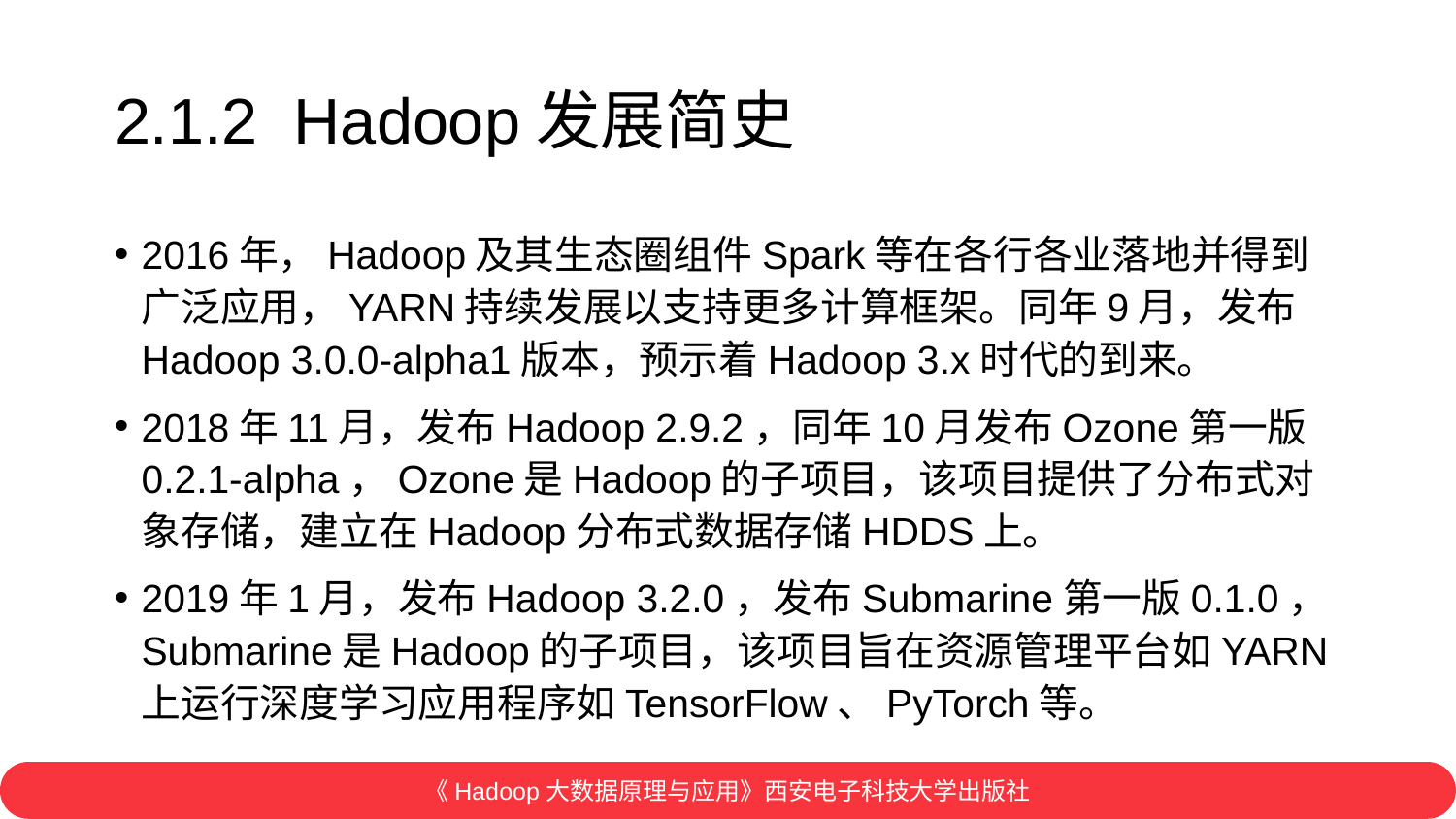

# 2.1.2  Hadoop发展简史
2016年，Hadoop及其生态圈组件Spark等在各行各业落地并得到广泛应用，YARN持续发展以支持更多计算框架。同年9月，发布Hadoop 3.0.0-alpha1版本，预示着Hadoop 3.x时代的到来。
2018年11月，发布Hadoop 2.9.2，同年10月发布Ozone第一版0.2.1-alpha，Ozone是Hadoop的子项目，该项目提供了分布式对象存储，建立在Hadoop分布式数据存储HDDS上。
2019年1月，发布Hadoop 3.2.0，发布Submarine第一版0.1.0，Submarine是Hadoop的子项目，该项目旨在资源管理平台如YARN上运行深度学习应用程序如TensorFlow、PyTorch等。